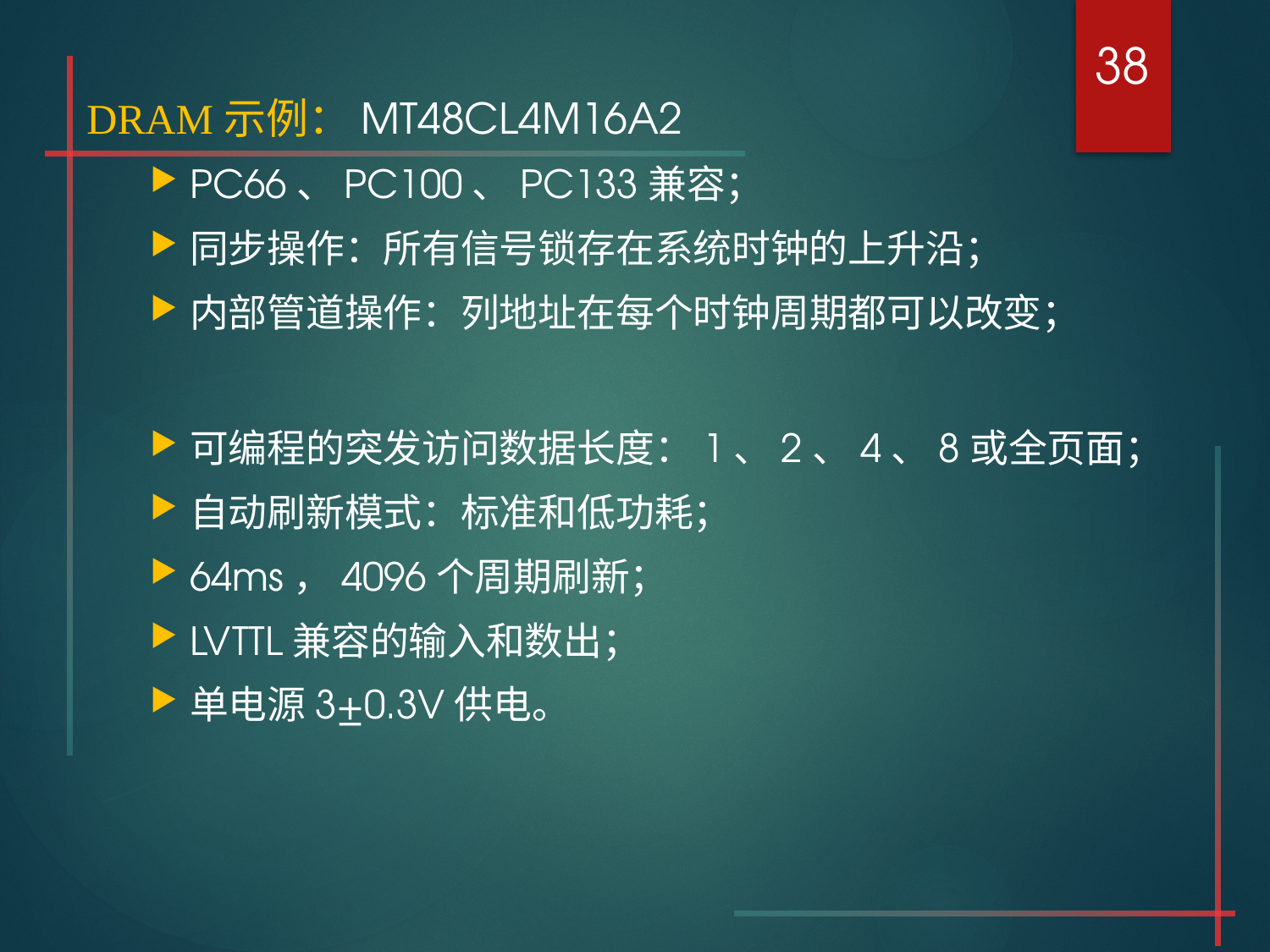

38
# DRAM示例：MT48CL4M16A2
PC66、PC100、PC133兼容；
同步操作：所有信号锁存在系统时钟的上升沿；
内部管道操作：列地址在每个时钟周期都可以改变；

可编程的突发访问数据长度：1、2、4、8或全页面；
自动刷新模式：标准和低功耗；
64ms，4096个周期刷新；
LVTTL兼容的输入和数出；
单电源3±0.3V供电。